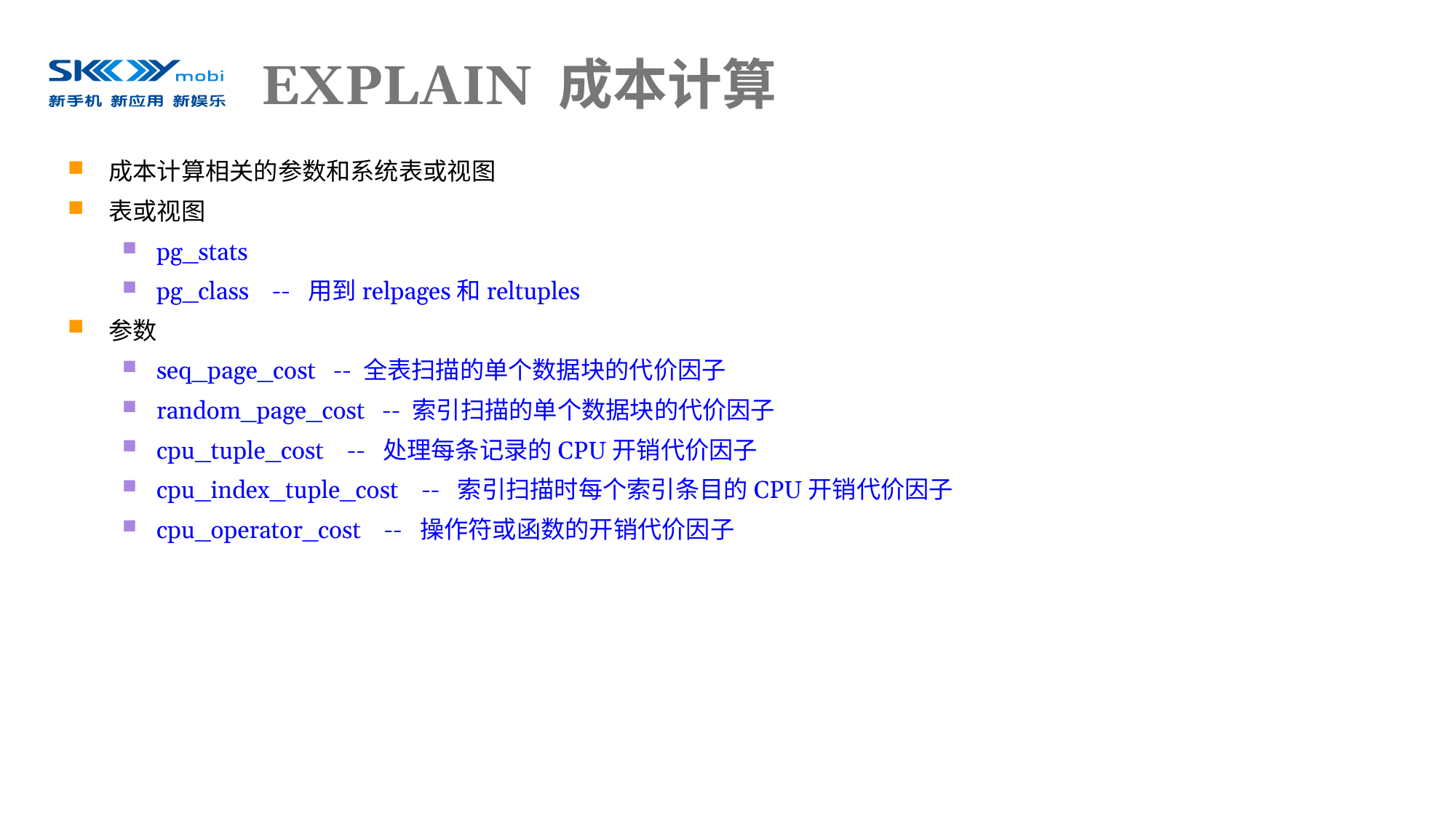

# EXPLAIN 成本计算
成本计算相关的参数和系统表或视图
表或视图
pg_stats
pg_class    --  用到relpages和reltuples
参数
seq_page_cost   -- 全表扫描的单个数据块的代价因子
random_page_cost   -- 索引扫描的单个数据块的代价因子
cpu_tuple_cost    --  处理每条记录的CPU开销代价因子
cpu_index_tuple_cost    --  索引扫描时每个索引条目的CPU开销代价因子
cpu_operator_cost    --  操作符或函数的开销代价因子